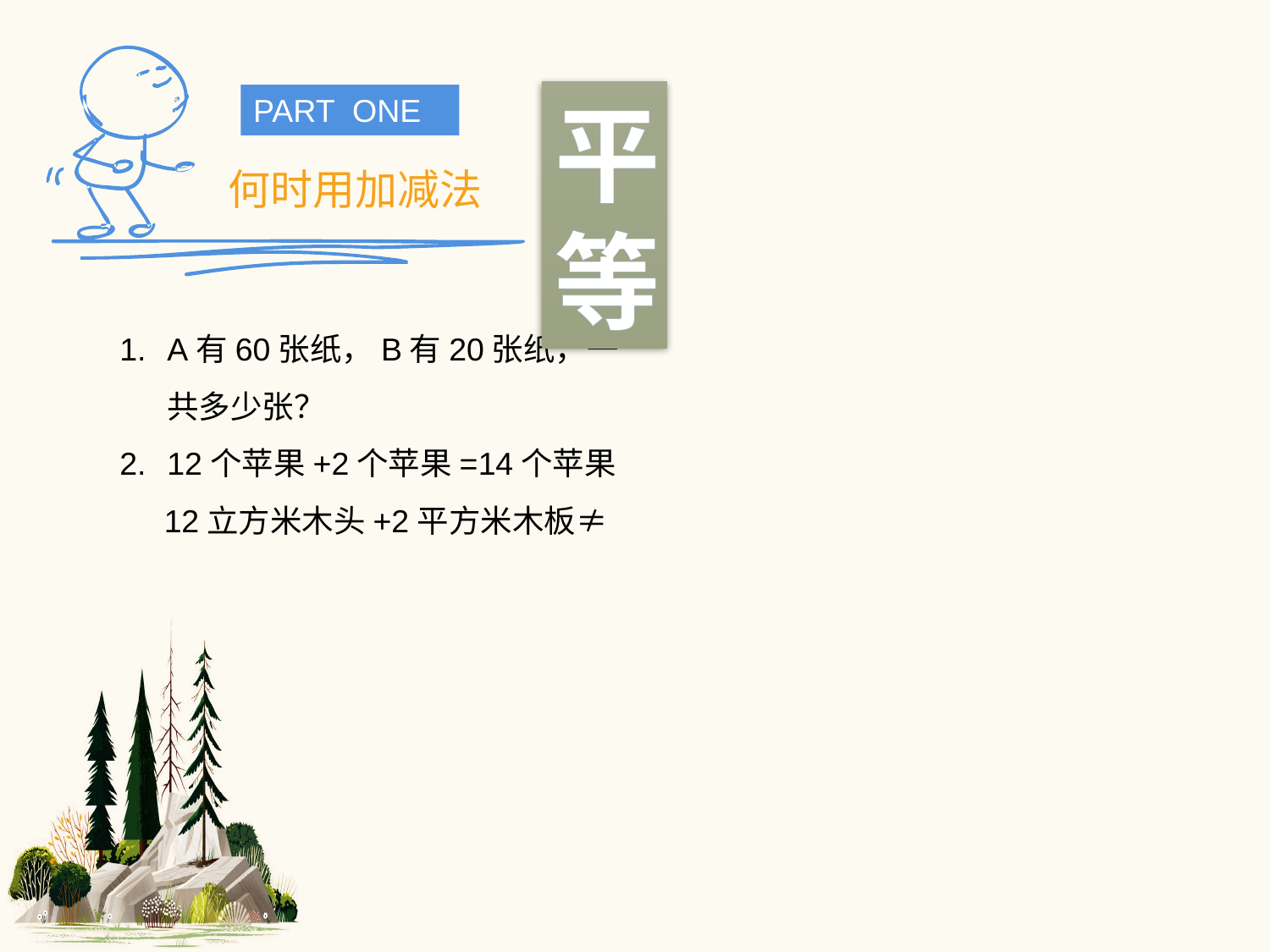

平等
PART  ONE
何时用加减法

A有60张纸，B有20张纸，一共多少张？
12个苹果+2个苹果=14个苹果
     12立方米木头+2平方米木板≠